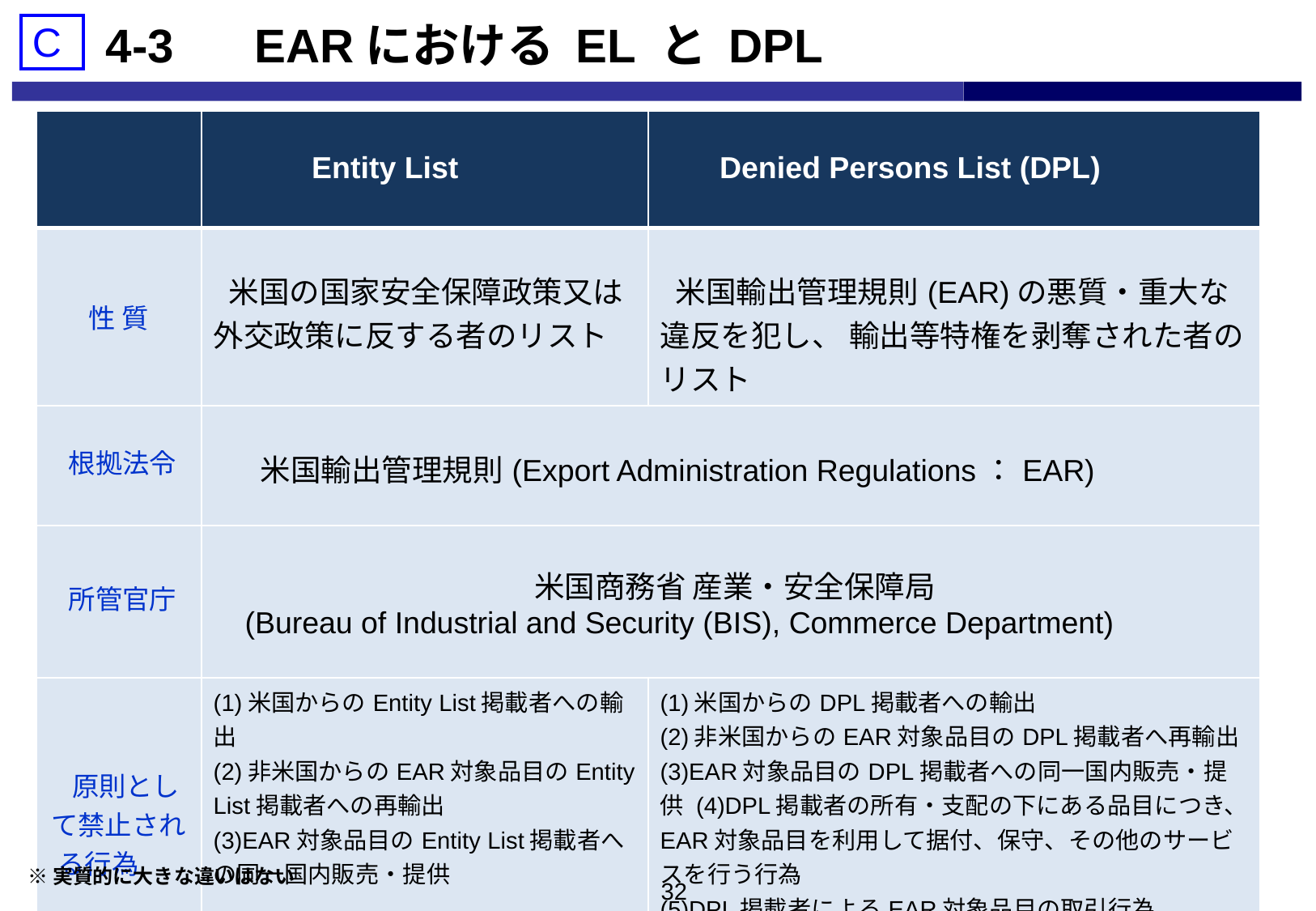

4-3　 EARにおける EL と DPL

|  | Entity List | Denied Persons List (DPL) |
| --- | --- | --- |
| 性 質 | 米国の国家安全保障政策又は外交政策に反する者のリスト | 米国輸出管理規則(EAR)の悪質・重大な違反を犯し、 輸出等特権を剥奪された者のリスト |
| 根拠法令 | 米国輸出管理規則(Export Administration Regulations：EAR) |  |
| 所管官庁 | 米国商務省 産業・安全保障局 (Bureau of Industrial and Security (BIS), Commerce Department) |  |
| 原則として禁止される行為 | (1)米国からのEntity List掲載者への輸出 (2)非米国からのEAR対象品目のEntity List掲載者への再輸出 (3)EAR対象品目のEntity List掲載者への同一国内販売・提供 | (1)米国からのDPL掲載者への輸出 (2)非米国からのEAR対象品目のDPL掲載者へ再輸出 (3)EAR対象品目のDPL掲載者への同一国内販売・提供 (4)DPL掲載者の所有・支配の下にある品目につき、EAR対象品目を利用して据付、保守、その他のサービスを行う行為 (5)DPL掲載者によるEAR対象品目の取引行為 |
※実質的に大きな違いはない
32